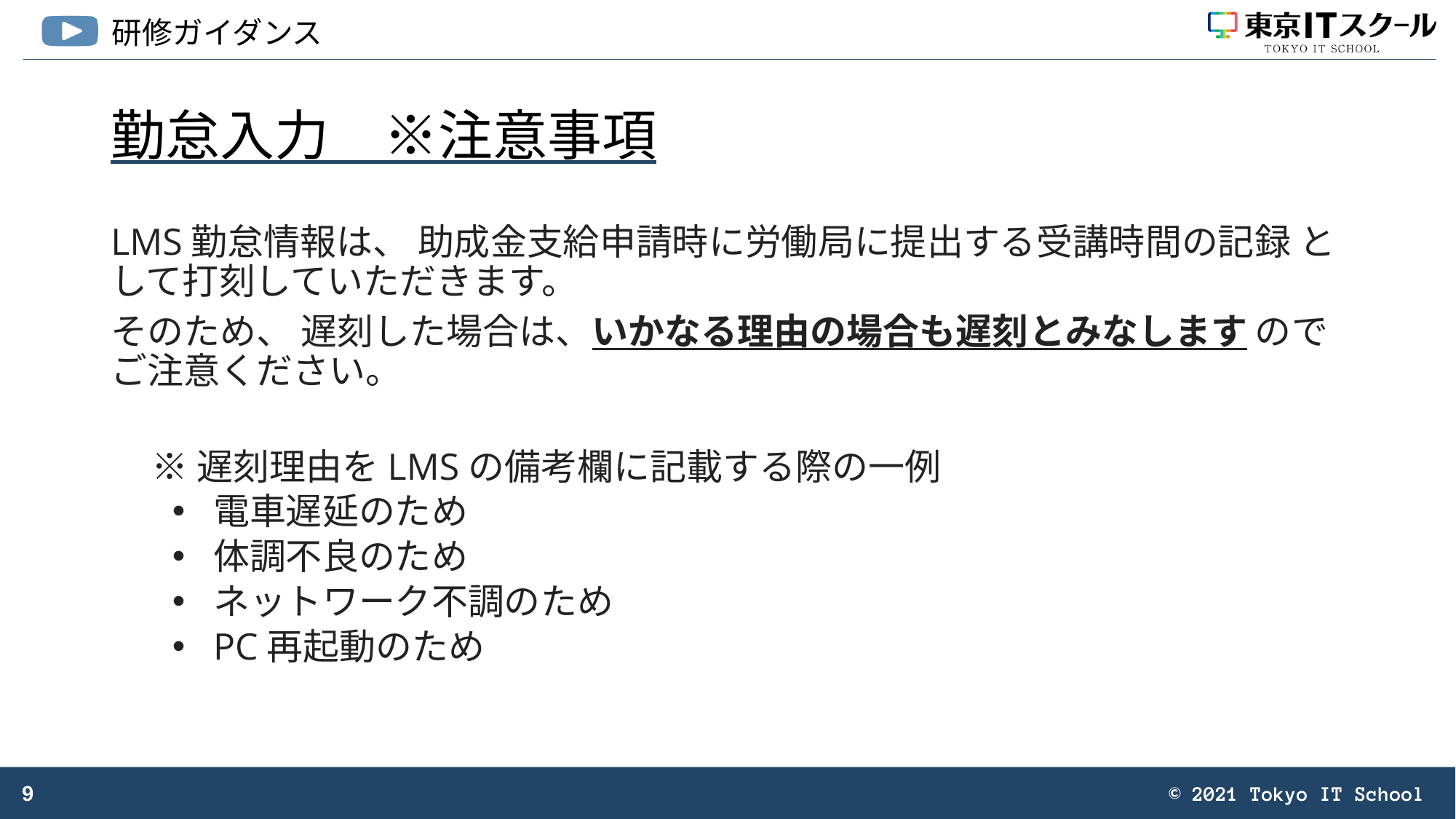

研修ガイダンス
# 勤怠入力　※注意事項
LMS勤怠情報は、 助成金支給申請時に労働局に提出する受講時間の記録 として打刻していただきます。
そのため、 遅刻した場合は、いかなる理由の場合も遅刻とみなします のでご注意ください。

※遅刻理由をLMSの備考欄に記載する際の一例
電車遅延のため
体調不良のため
ネットワーク不調のため
PC再起動のため
9